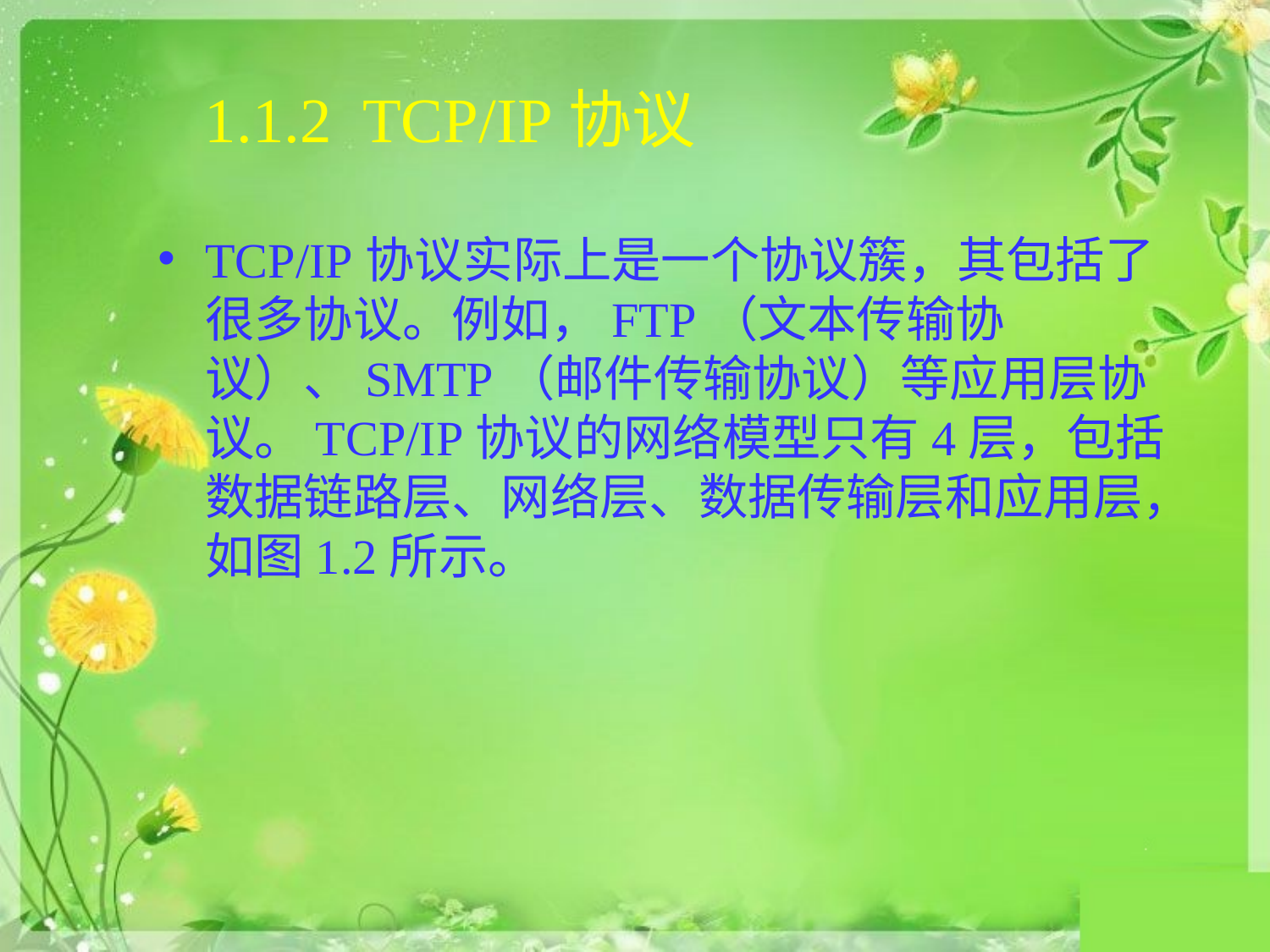

# 1.1.2  TCP/IP协议
TCP/IP协议实际上是一个协议簇，其包括了很多协议。例如，FTP（文本传输协议）、SMTP（邮件传输协议）等应用层协议。TCP/IP协议的网络模型只有4层，包括数据链路层、网络层、数据传输层和应用层，如图1.2所示。